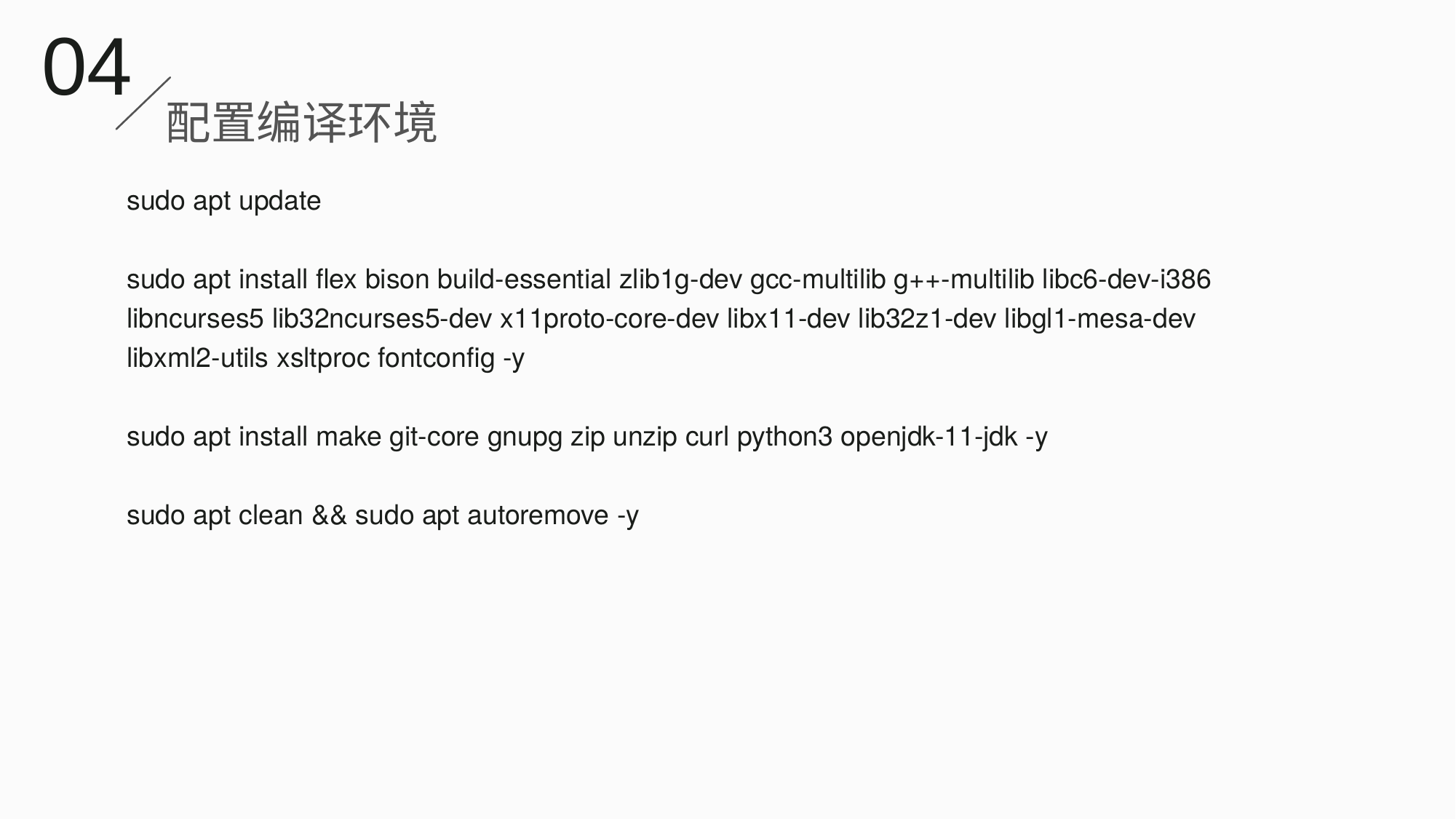

04
配置编译环境
sudo apt update

sudo apt install flex bison build-essential zlib1g-dev gcc-multilib g++-multilib libc6-dev-i386 libncurses5 lib32ncurses5-dev x11proto-core-dev libx11-dev lib32z1-dev libgl1-mesa-dev libxml2-utils xsltproc fontconfig -y

sudo apt install make git-core gnupg zip unzip curl python3 openjdk-11-jdk -y

sudo apt clean && sudo apt autoremove -y